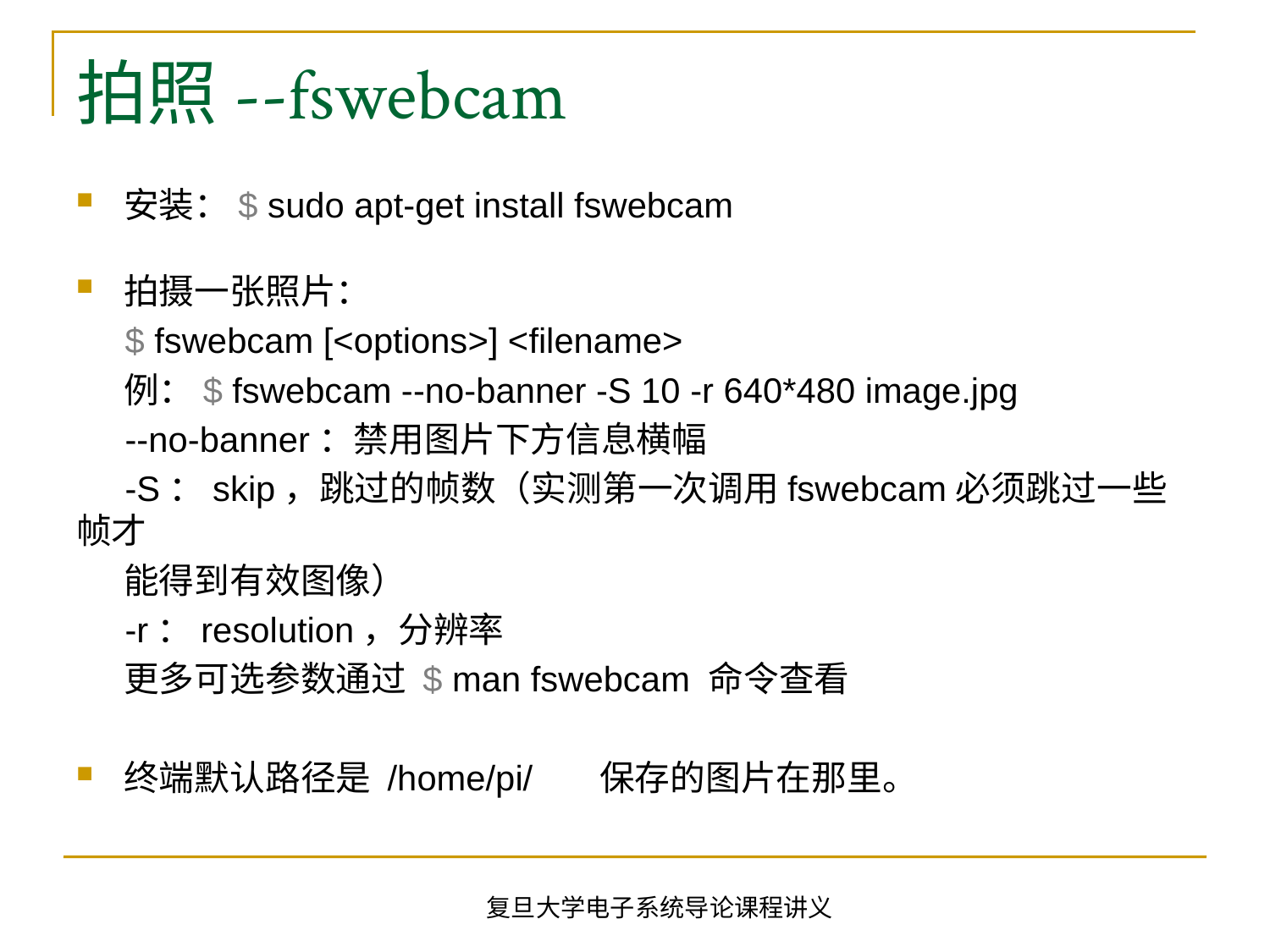

# 拍照--fswebcam
安装：$ sudo apt-get install fswebcam

拍摄一张照片：
     $ fswebcam [<options>] <filename>
     例：$ fswebcam --no-banner -S 10 -r 640*480 image.jpg
     --no-banner：禁用图片下方信息横幅
     -S：skip，跳过的帧数（实测第一次调用fswebcam必须跳过一些帧才
     能得到有效图像）
     -r：resolution，分辨率
     更多可选参数通过 $ man fswebcam 命令查看

终端默认路径是 /home/pi/      保存的图片在那里。